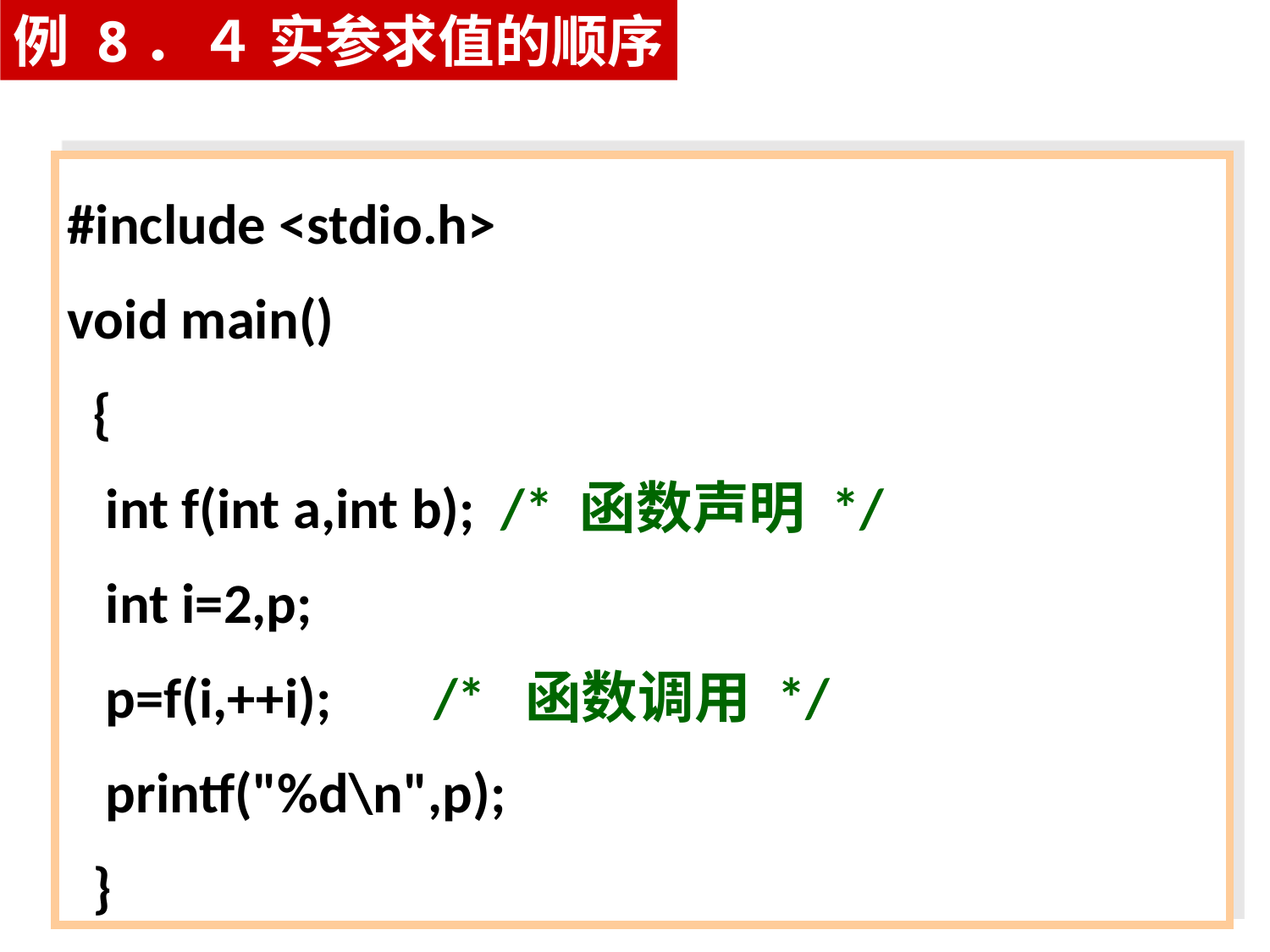

例 8．４ 实参求值的顺序
#include <stdio.h>
void main()
  {
   int f(int a,int b);  /* 函数声明 */
   int i=2,p;
   p=f(i,++i);        /*  函数调用 */
   printf("%d\n",p);
  }
31